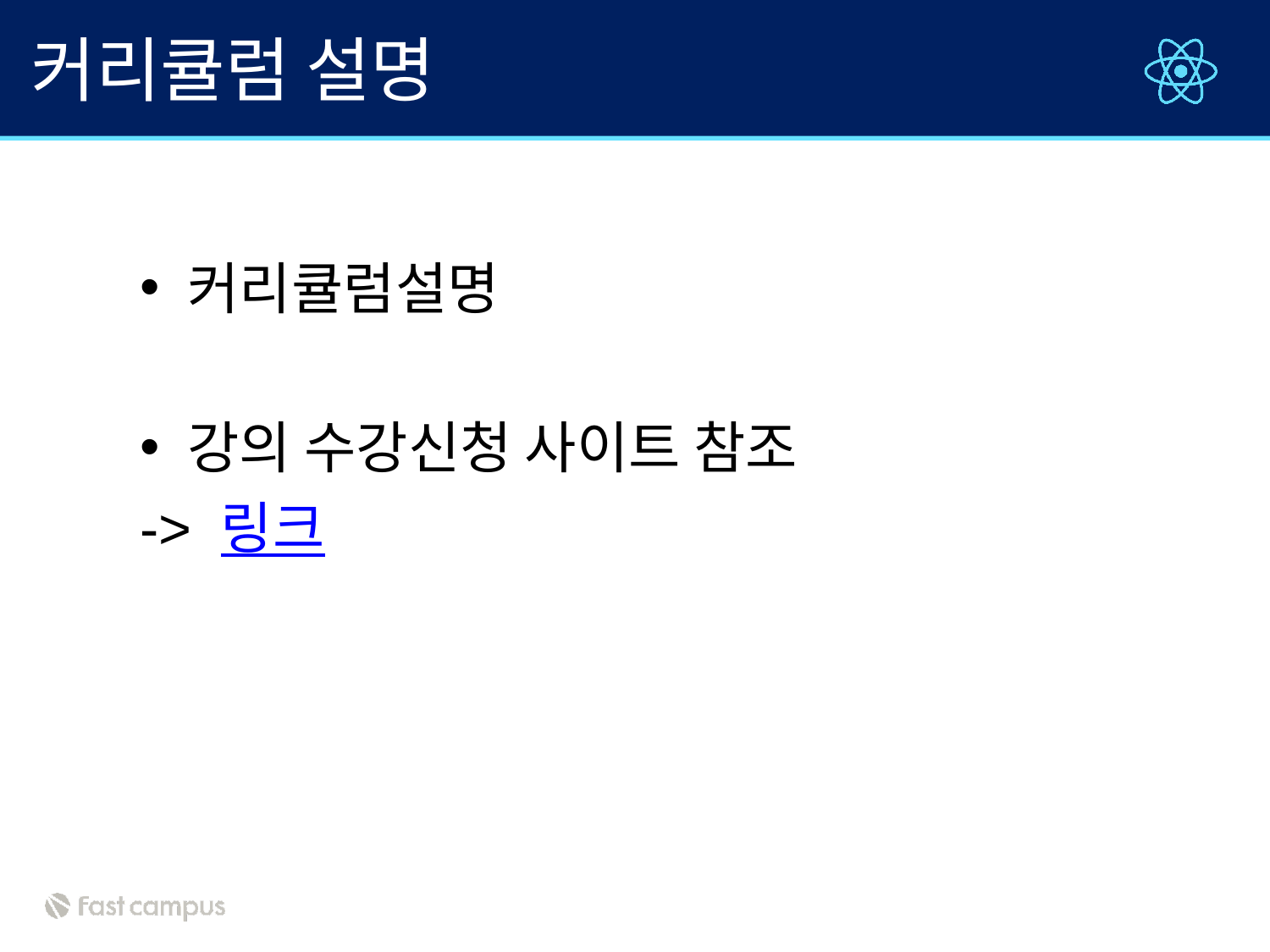

# 커리큘럼 설명
커리큘럼설명

강의 수강신청 사이트 참조
-> 링크